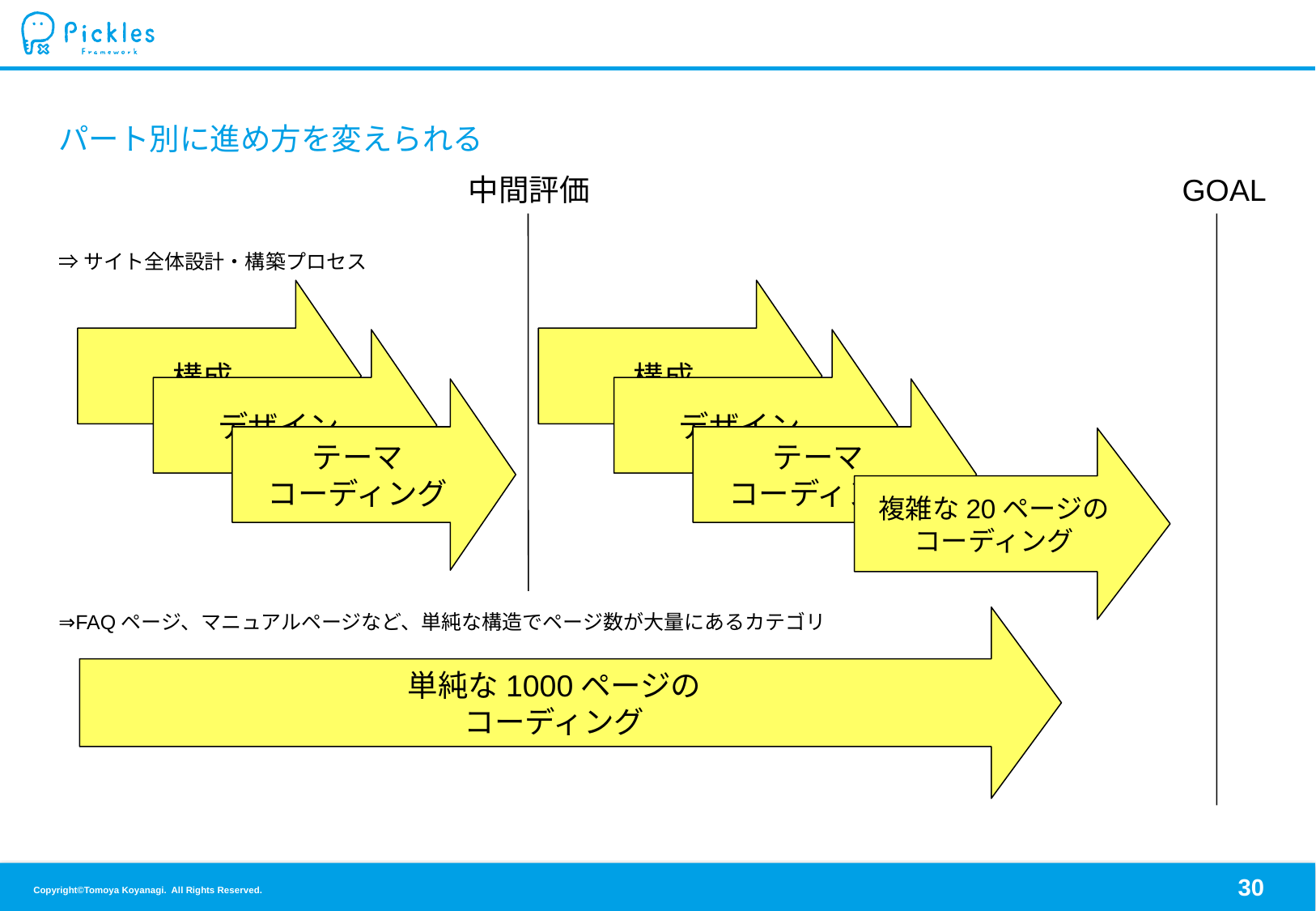

# パート別に進め方を変えられる
中間評価
GOAL

⇒サイト全体設計・構築プロセス
構成
構成
デザイン
デザイン
テーマ
コーディング
テーマ
コーディング
複雑な20ページの
コーディング
⇒FAQページ、マニュアルページなど、単純な構造でページ数が大量にあるカテゴリ
単純な1000ページの
コーディング
30